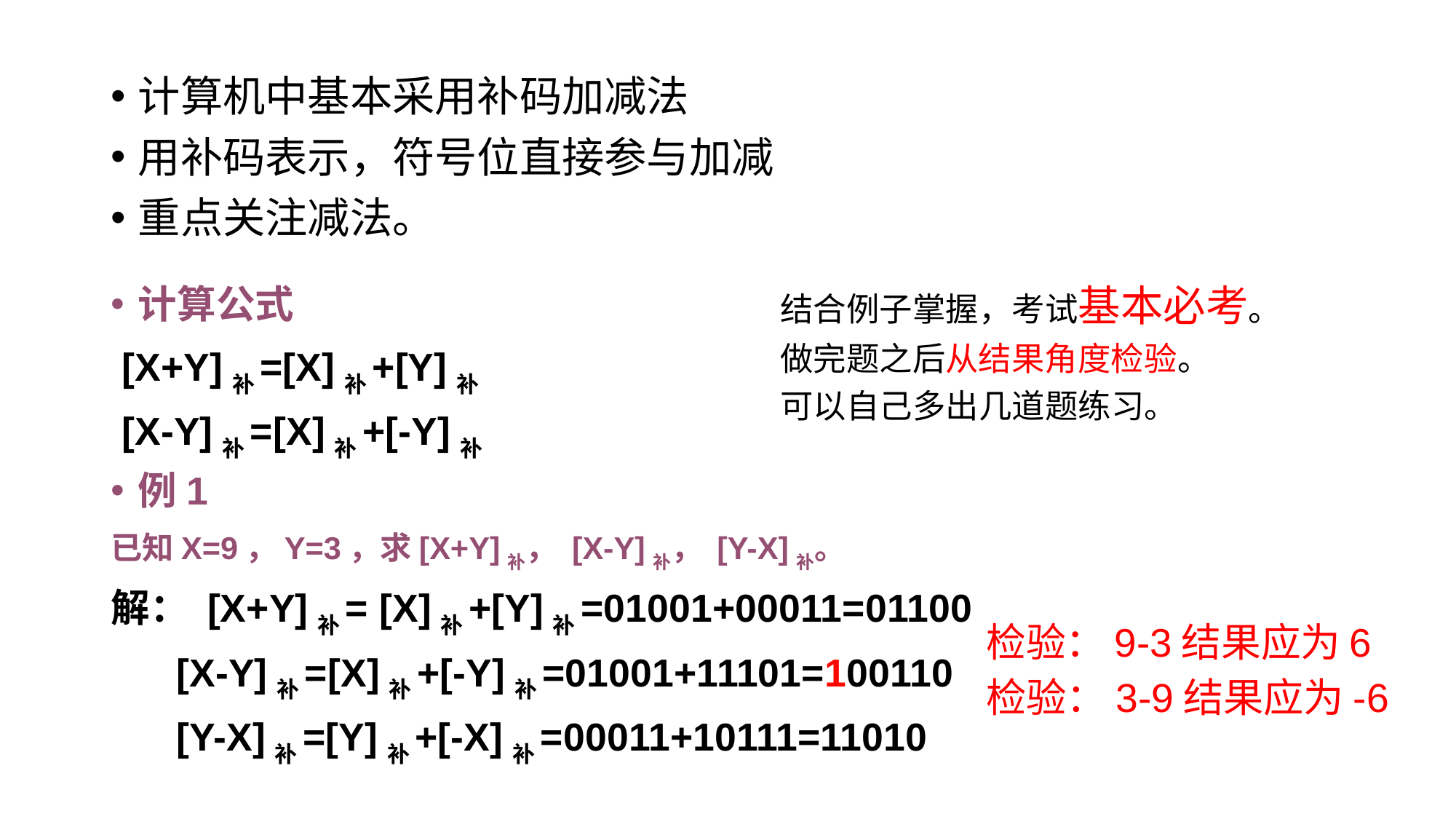

计算机中基本采用补码加减法
用补码表示，符号位直接参与加减
重点关注减法。
计算公式
 [X+Y]补=[X]补+[Y]补
 [X-Y]补=[X]补+[-Y]补
例1
已知X=9，Y=3，求[X+Y]补， [X-Y]补， [Y-X]补。
解： [X+Y]补= [X]补+[Y]补=01001+00011=01100
      [X-Y]补=[X]补+[-Y]补=01001+11101=100110
      [Y-X]补=[Y]补+[-X]补=00011+10111=11010
结合例子掌握，考试基本必考。
做完题之后从结果角度检验。
可以自己多出几道题练习。
检验：9-3结果应为6
检验：3-9结果应为-6